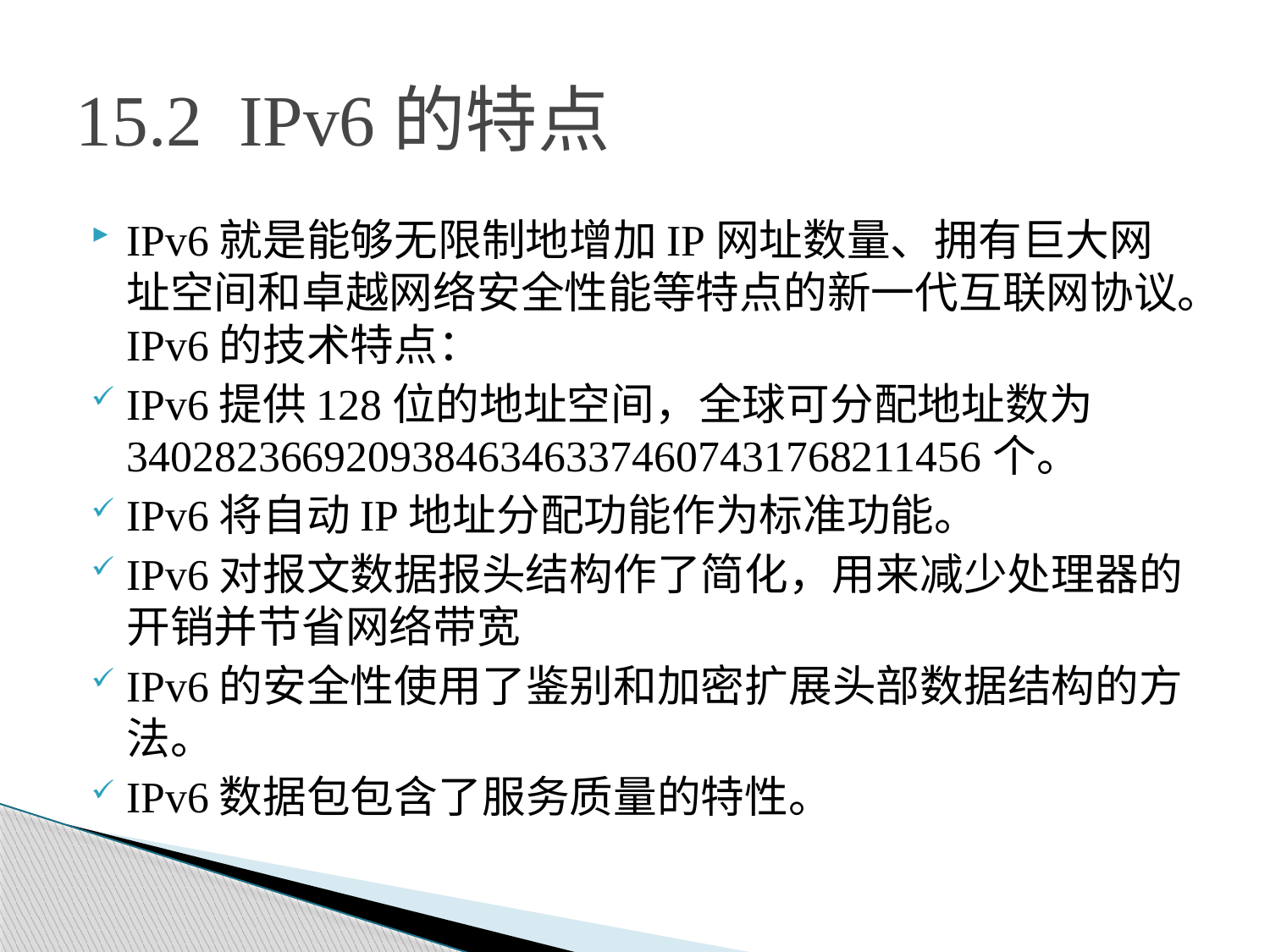

# 15.2  IPv6的特点
IPv6就是能够无限制地增加IP网址数量、拥有巨大网址空间和卓越网络安全性能等特点的新一代互联网协议。IPv6的技术特点：
IPv6提供128位的地址空间，全球可分配地址数为340282366920938463463374607431768211456个。
IPv6将自动IP地址分配功能作为标准功能。
IPv6对报文数据报头结构作了简化，用来减少处理器的开销并节省网络带宽
IPv6的安全性使用了鉴别和加密扩展头部数据结构的方法。
IPv6数据包包含了服务质量的特性。